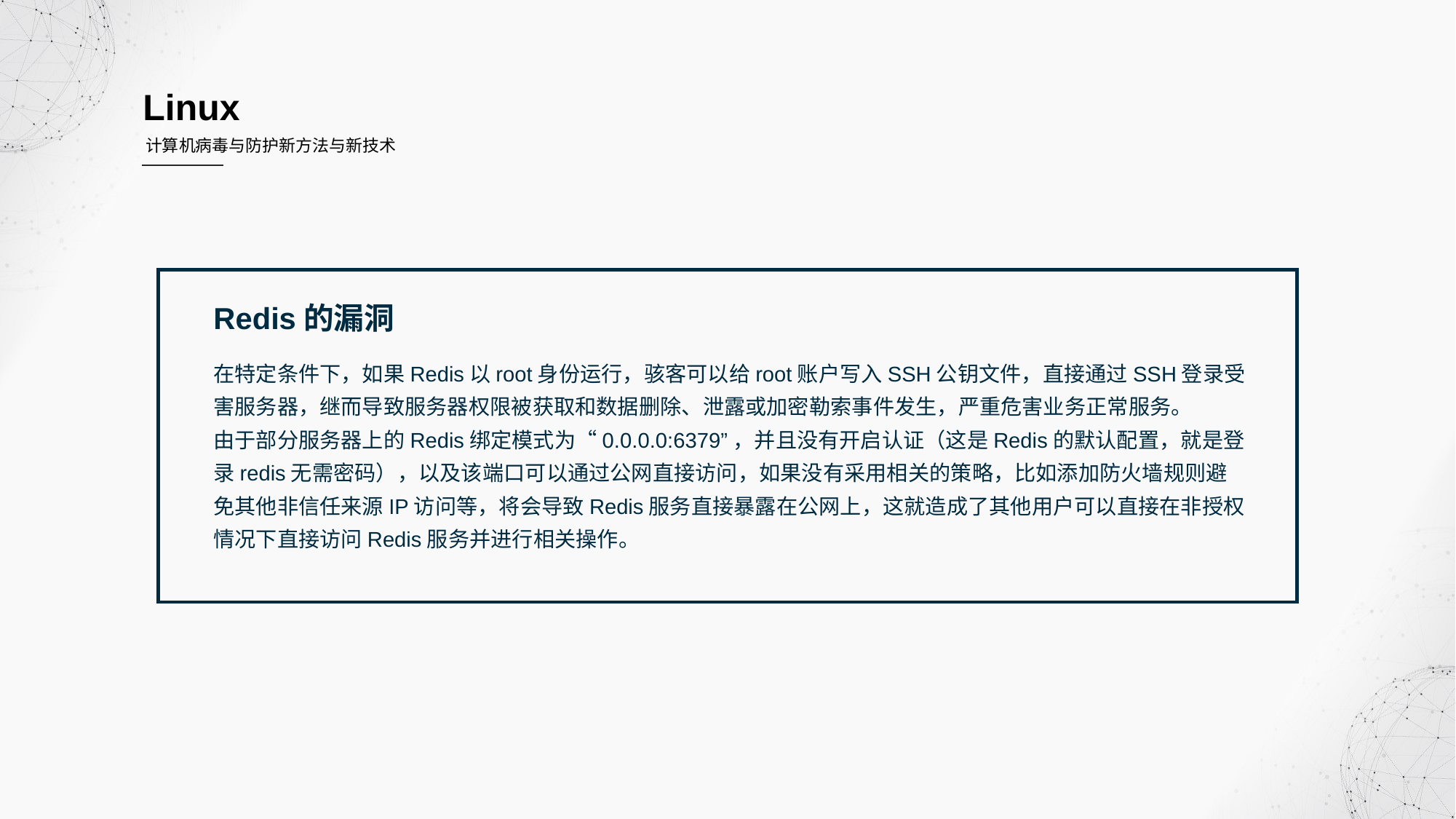

Linux
计算机病毒与防护新方法与新技术

Redis的漏洞
在特定条件下，如果Redis以root身份运行，骇客可以给root账户写入SSH公钥文件，直接通过SSH登录受害服务器，继而导致服务器权限被获取和数据删除、泄露或加密勒索事件发生，严重危害业务正常服务。
由于部分服务器上的Redis绑定模式为“0.0.0.0:6379”，并且没有开启认证（这是Redis的默认配置，就是登录redis无需密码），以及该端口可以通过公网直接访问，如果没有采用相关的策略，比如添加防火墙规则避免其他非信任来源IP访问等，将会导致Redis服务直接暴露在公网上，这就造成了其他用户可以直接在非授权情况下直接访问Redis服务并进行相关操作。